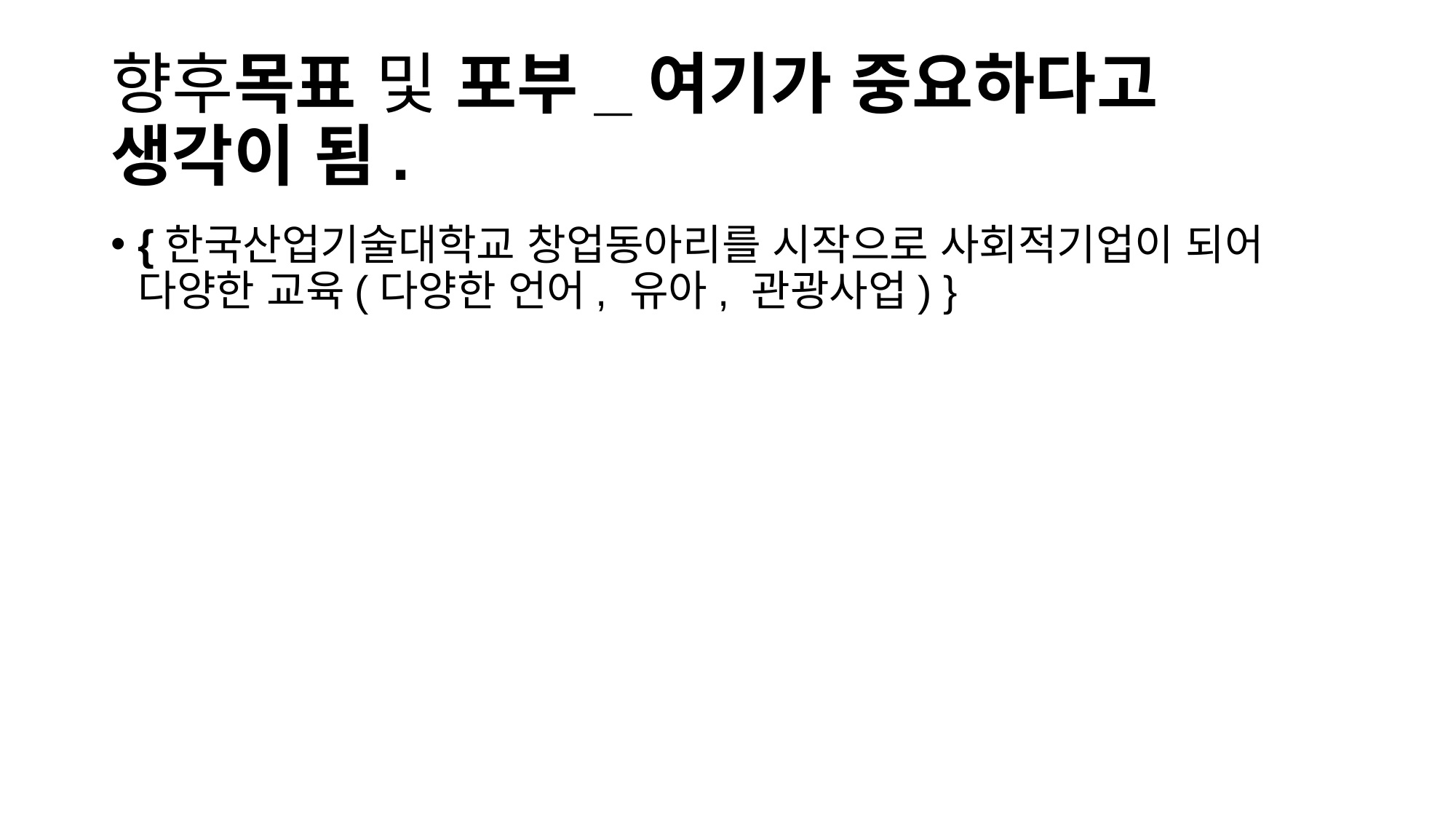

# 향후목표 및 포부_여기가 중요하다고 생각이 됨.
{한국산업기술대학교 창업동아리를 시작으로 사회적기업이 되어 다양한 교육(다양한 언어, 유아, 관광사업) }